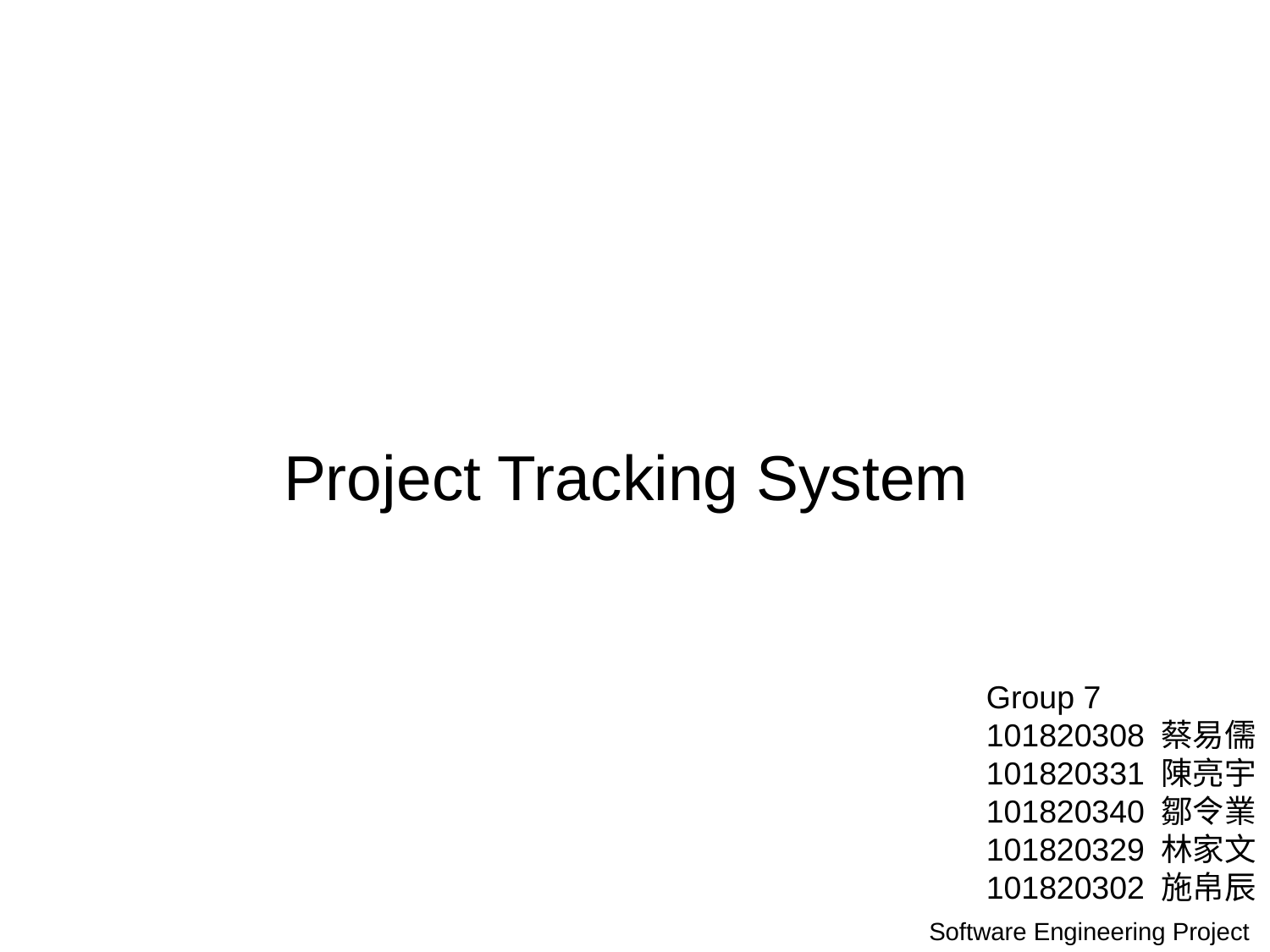

# Project Tracking System
Group 7
101820308 蔡易儒
101820331 陳亮宇
101820340 鄒令業
101820329 林家文
101820302 施帛辰
Software Engineering Project